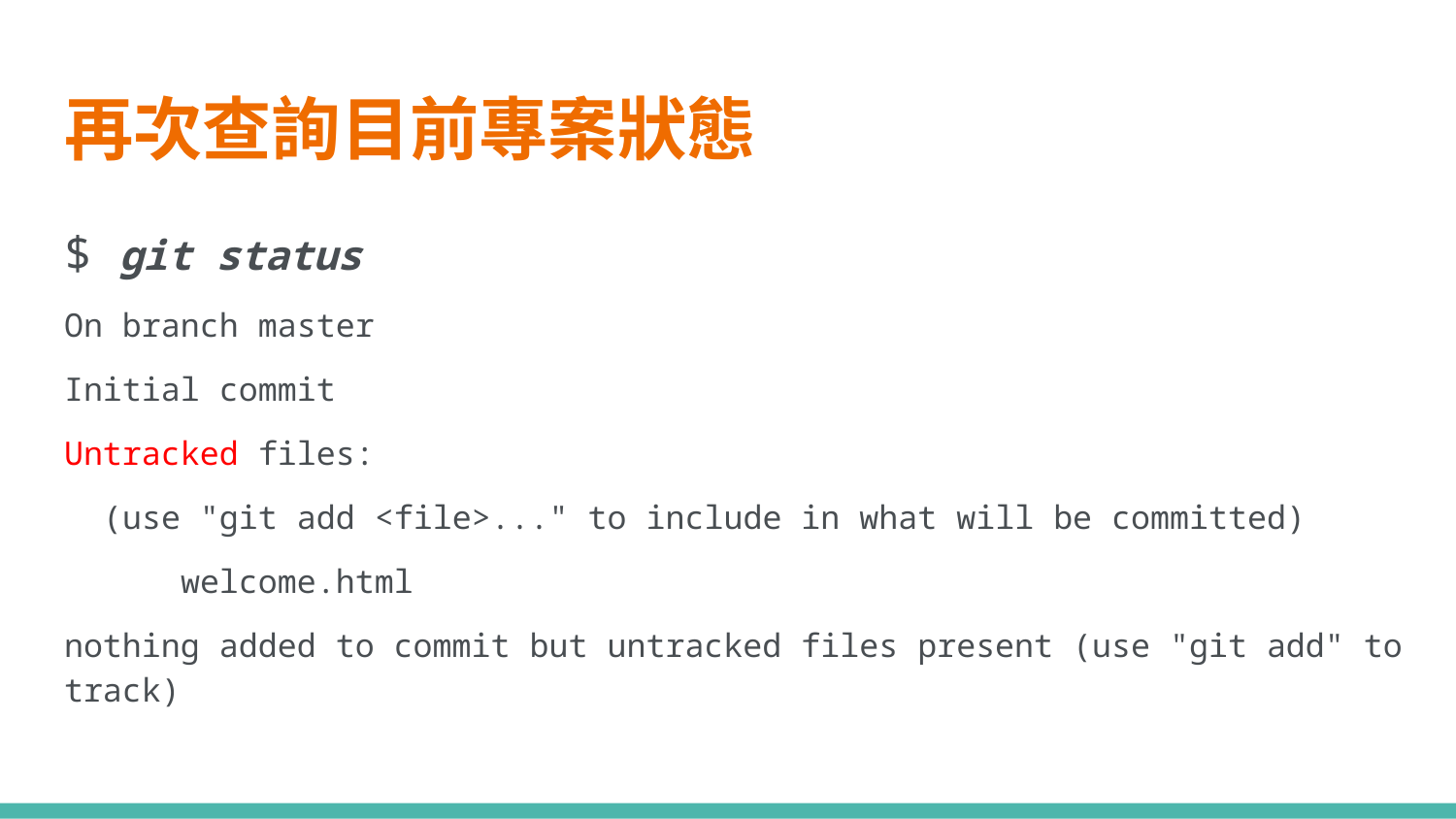

# 再次查詢目前專案狀態
$ git status
On branch master
Initial commit
Untracked files:
  (use "git add <file>..." to include in what will be committed)
	welcome.html
nothing added to commit but untracked files present (use "git add" to track)